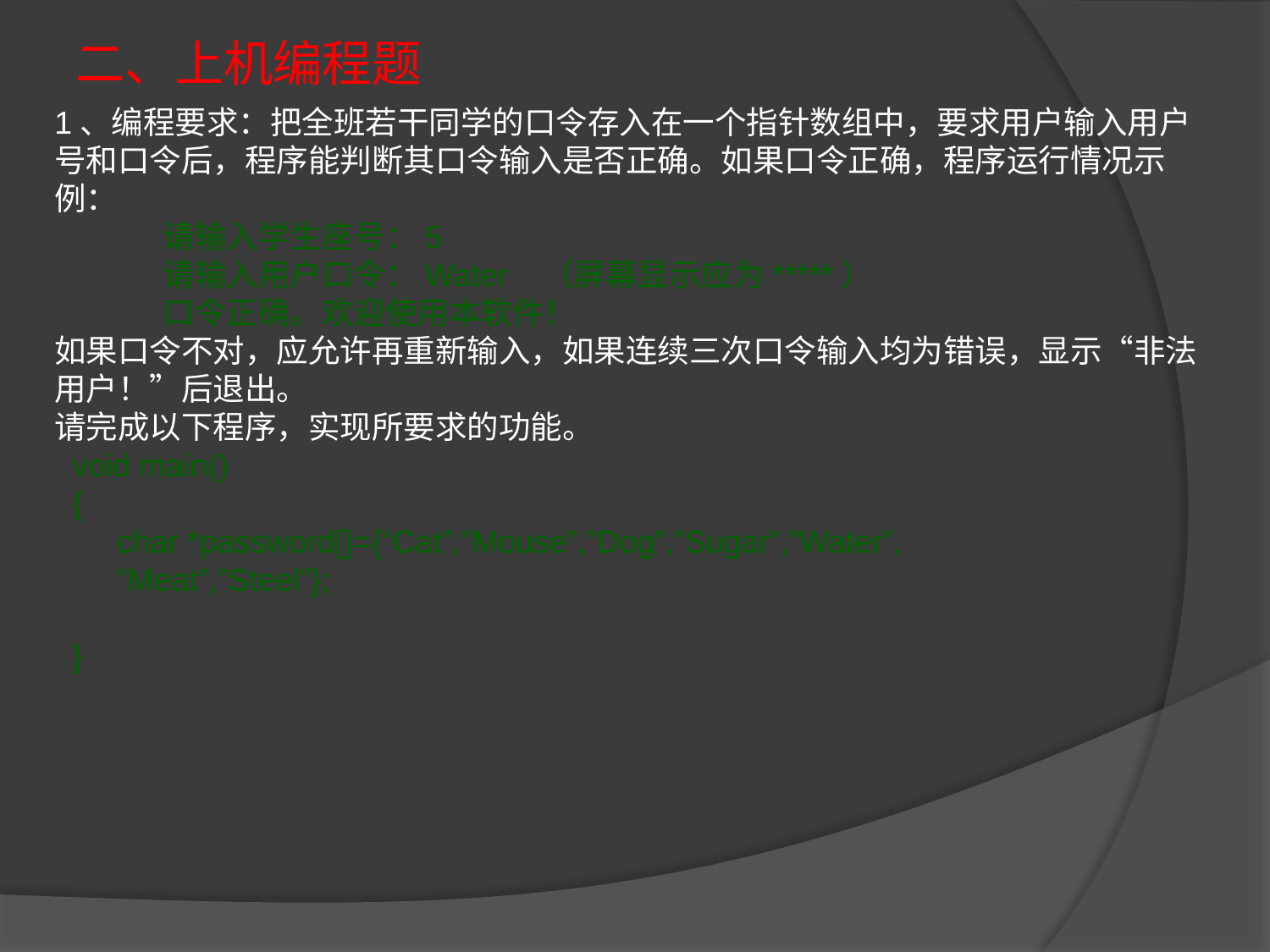

二、上机编程题
1、编程要求：把全班若干同学的口令存入在一个指针数组中，要求用户输入用户号和口令后，程序能判断其口令输入是否正确。如果口令正确，程序运行情况示例：
              请输入学生座号：5
              请输入用户口令：Water   （屏幕显示应为*****）
              口令正确。欢迎使用本软件！
如果口令不对，应允许再重新输入，如果连续三次口令输入均为错误，显示“非法用户！”后退出。
请完成以下程序，实现所要求的功能。
  void main()
  {
       char *password[]={“Cat”,”Mouse”,”Dog”,”Sugar”,”Water”,
       ”Meat”,”Steel”};

  }